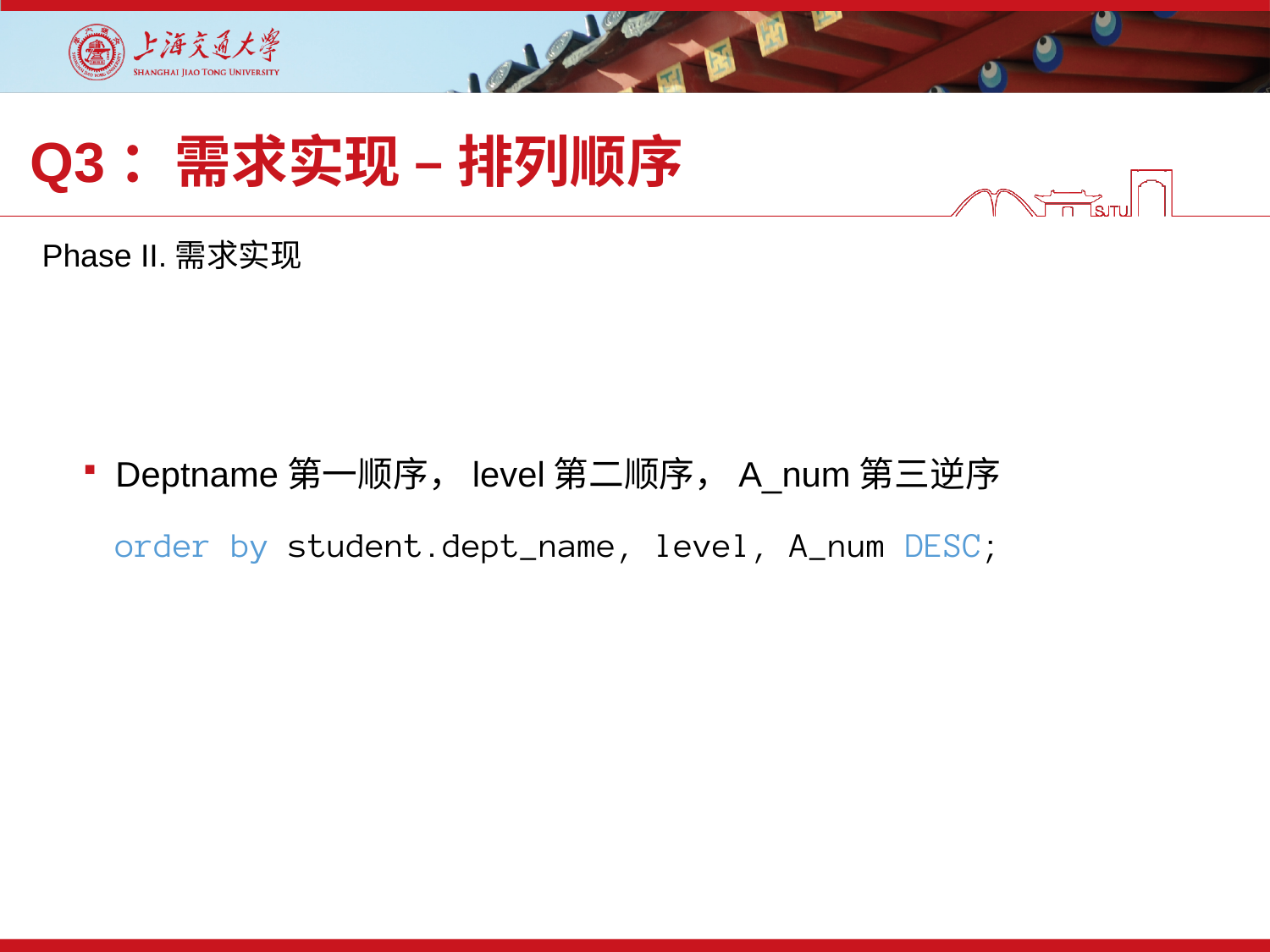

Q3：需求实现 – 排列顺序
Phase II.需求实现
Deptname第一顺序，level第二顺序，A_num第三逆序
order by student.dept_name, level, A_num DESC;